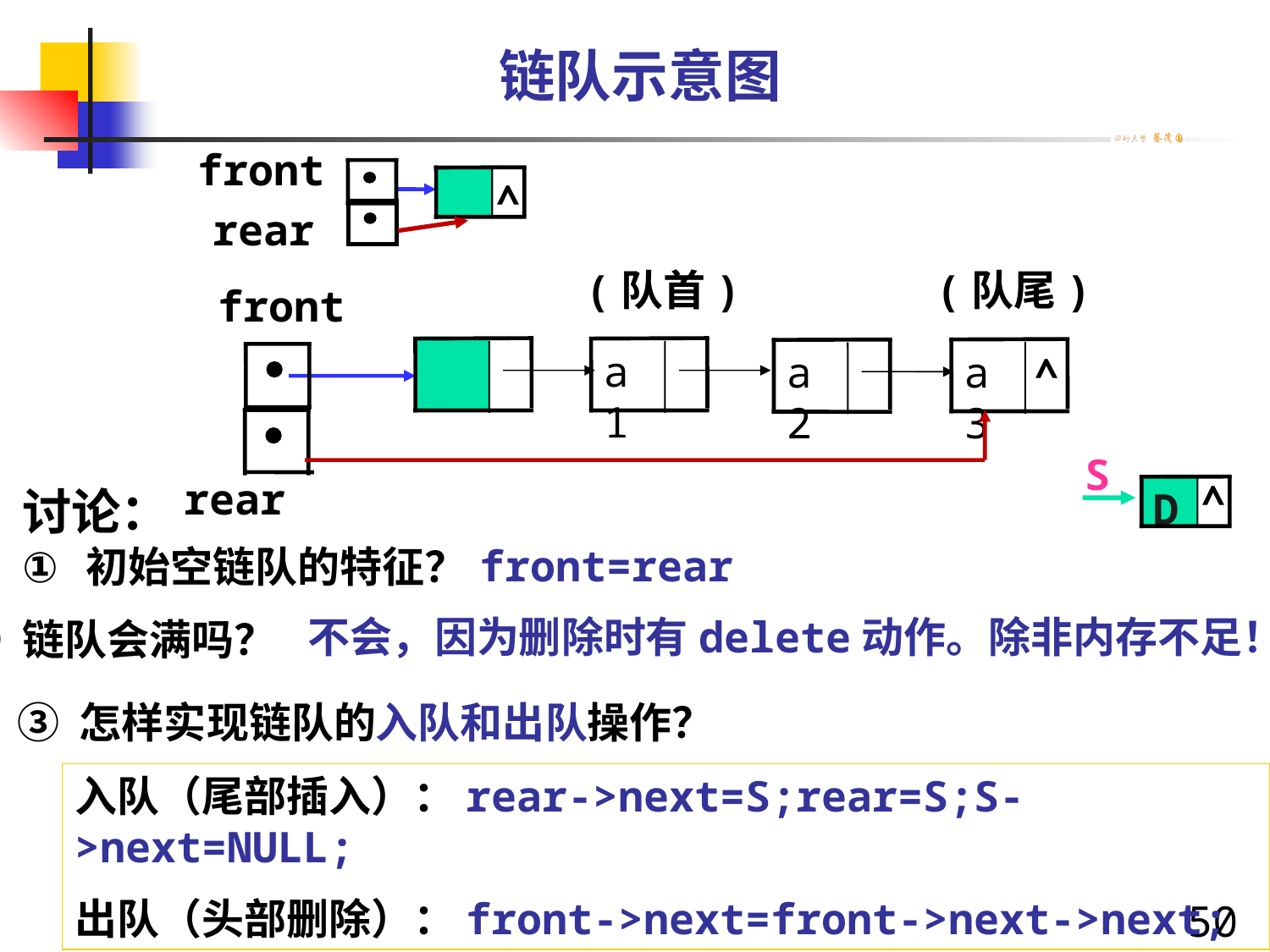

链队示意图
front

^

rear

(队首)
(队尾)
front

a1

a3

^

a2

rear
S
^

D

讨论：
初始空链队的特征？
front=rear
不会，因为删除时有delete动作。除非内存不足！
② 链队会满吗？
③ 怎样实现链队的入队和出队操作？
入队（尾部插入）：rear->next=S;rear=S;S->next=NULL;
出队（头部删除）：front->next=front->next->next;
50